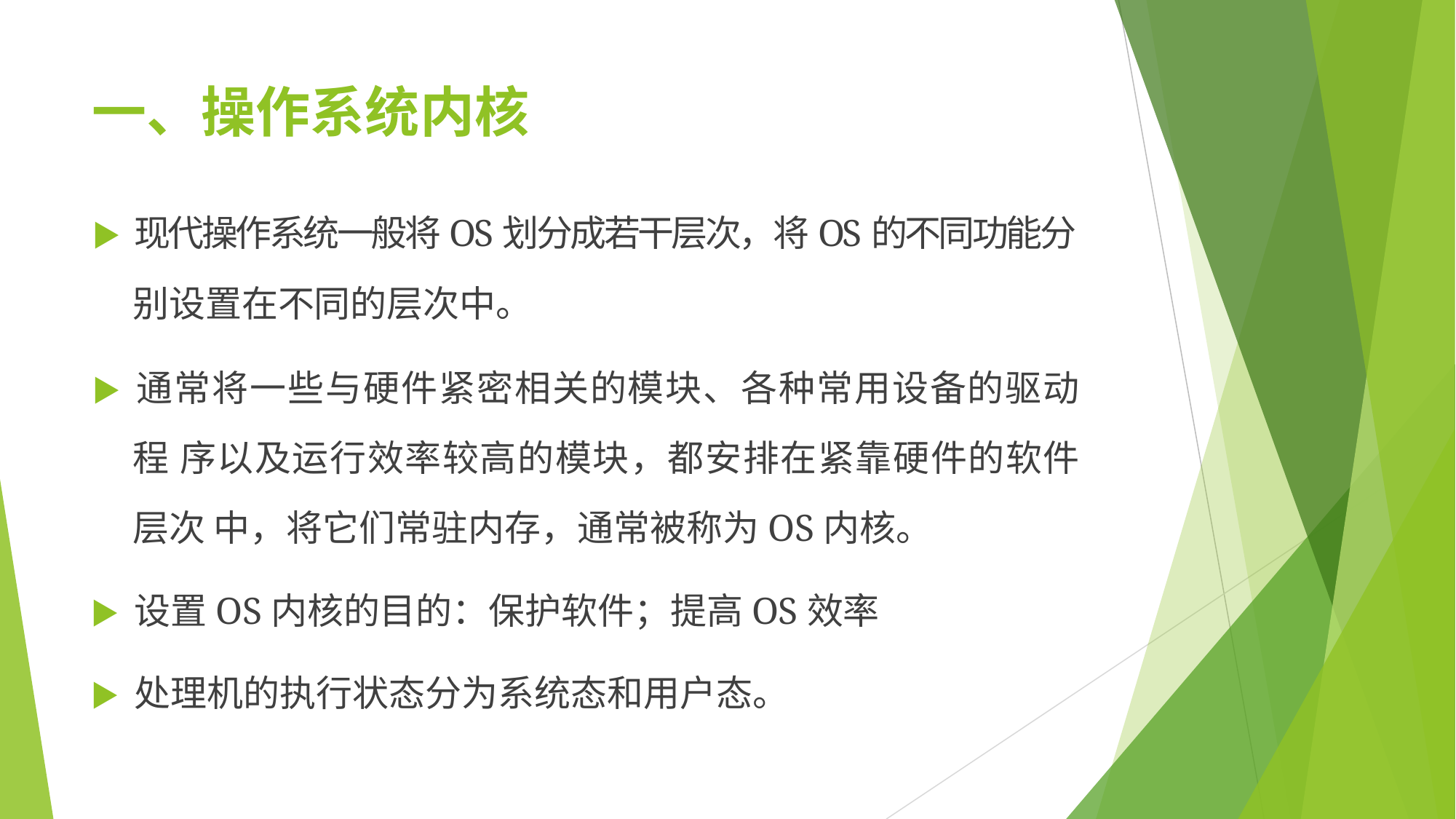

# 一、操作系统内核
▶	现代操作系统一般将OS划分成若干层次，将OS的不同功能分
别设置在不同的层次中。
▶ 通常将一些与硬件紧密相关的模块、各种常用设备的驱动程 序以及运行效率较高的模块，都安排在紧靠硬件的软件层次 中，将它们常驻内存，通常被称为OS内核。

▶	设置OS内核的目的：保护软件；提高OS效率

▶	处理机的执行状态分为系统态和用户态。